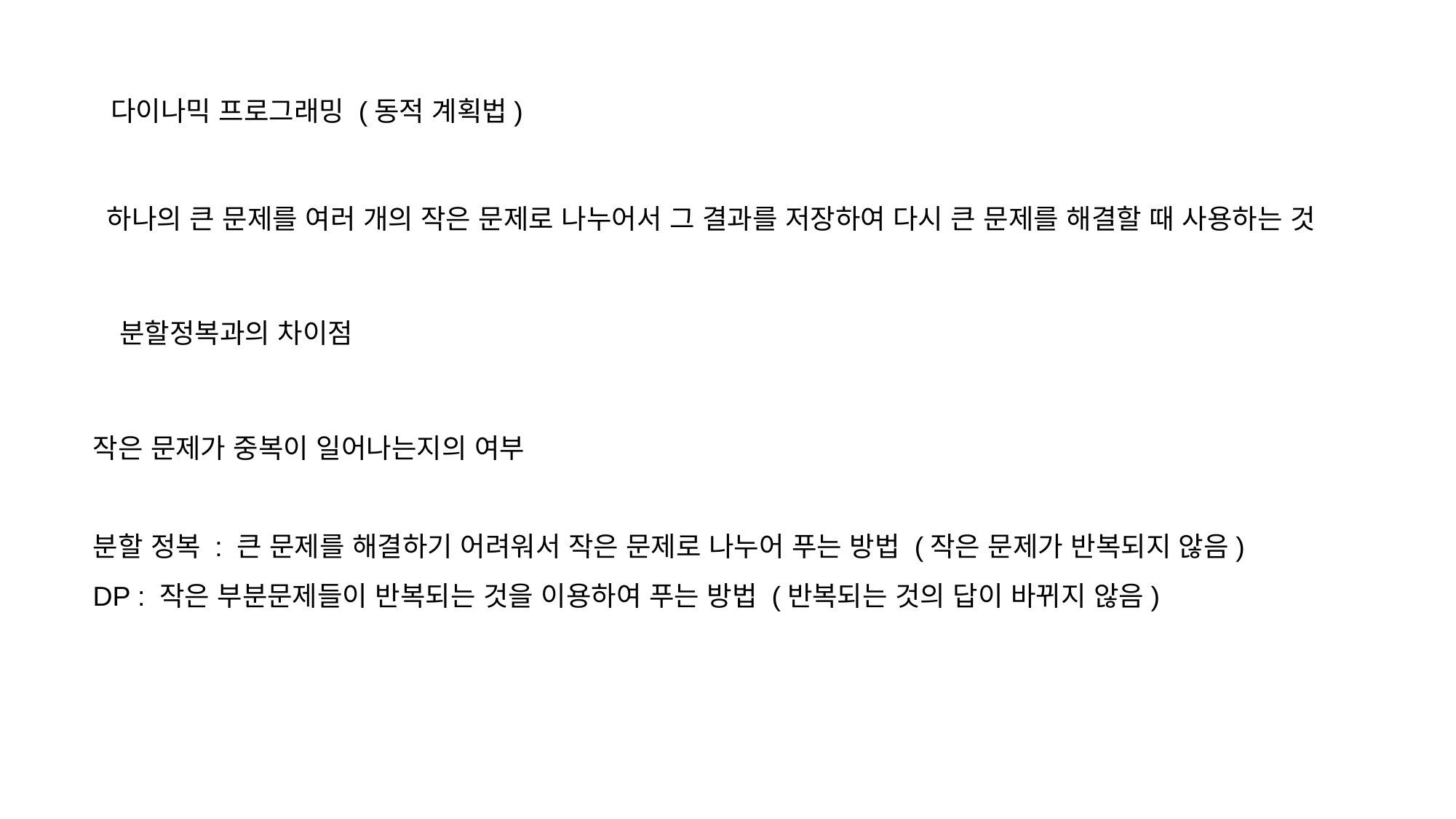

다이나믹 프로그래밍 (동적 계획법)
하나의 큰 문제를 여러 개의 작은 문제로 나누어서 그 결과를 저장하여 다시 큰 문제를 해결할 때 사용하는 것

분할정복과의 차이점
작은 문제가 중복이 일어나는지의 여부

분할 정복 : 큰 문제를 해결하기 어려워서 작은 문제로 나누어 푸는 방법 (작은 문제가 반복되지 않음)
DP : 작은 부분문제들이 반복되는 것을 이용하여 푸는 방법 (반복되는 것의 답이 바뀌지 않음)